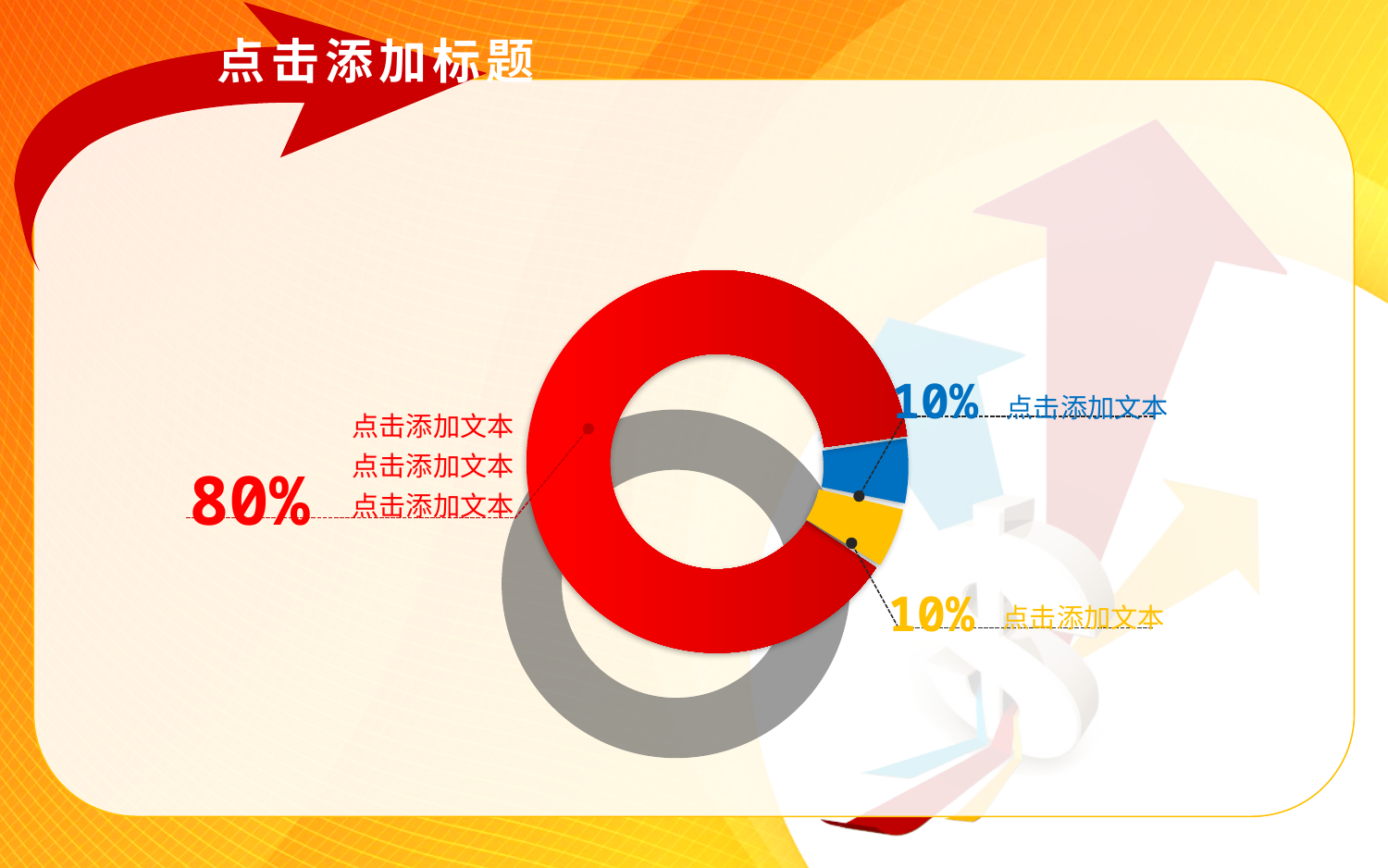

点击添加标题

10%
点击添加文本
点击添加文本
点击添加文本
点击添加文本
80%
10%
点击添加文本